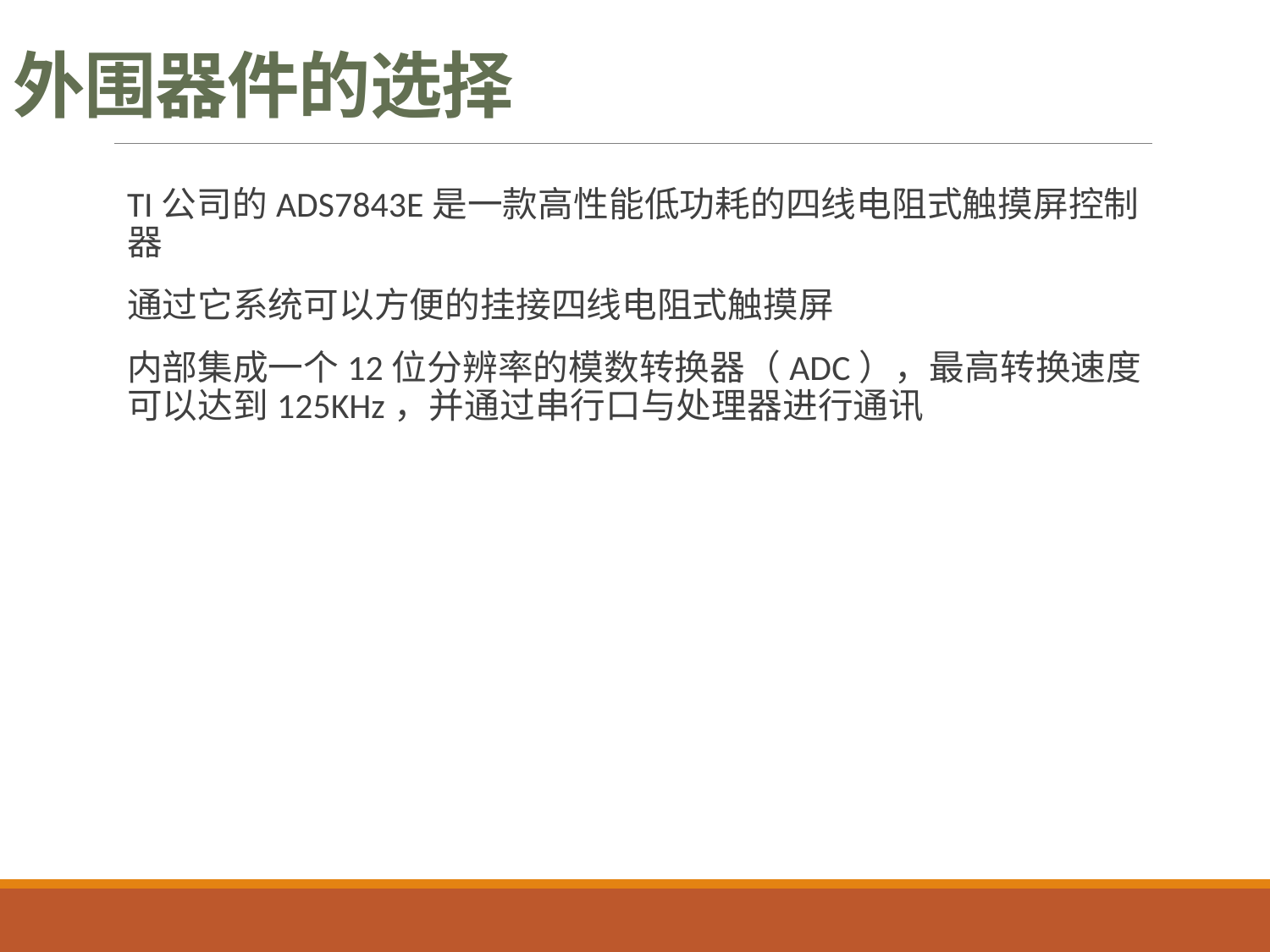

# 外围器件的选择
TI公司的ADS7843E是一款高性能低功耗的四线电阻式触摸屏控制器
通过它系统可以方便的挂接四线电阻式触摸屏
内部集成一个12位分辨率的模数转换器（ADC），最高转换速度可以达到125KHz，并通过串行口与处理器进行通讯